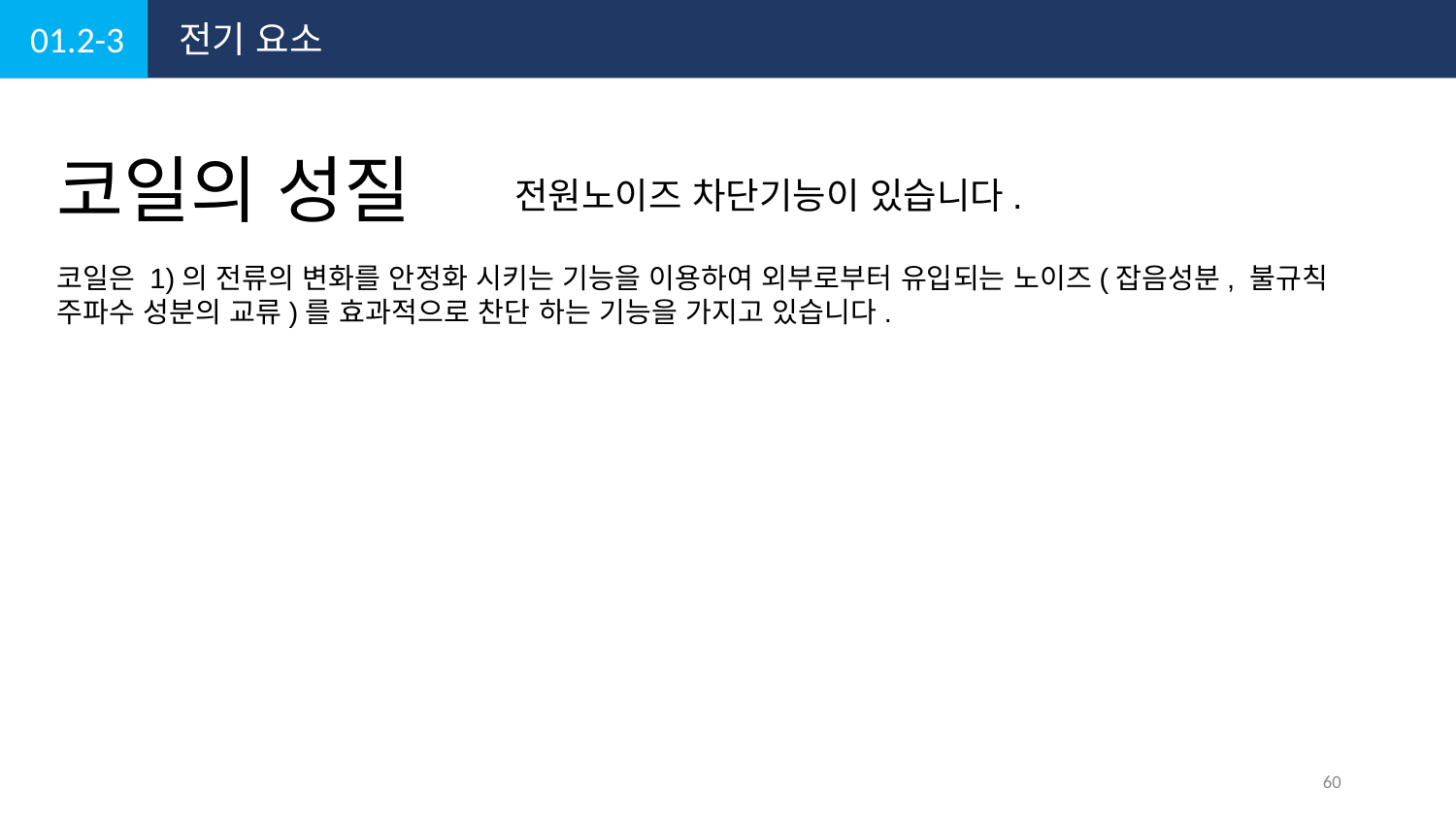

01.2-3
전기 요소
코일의 성질
전원노이즈 차단기능이 있습니다.
코일은 1)의 전류의 변화를 안정화 시키는 기능을 이용하여 외부로부터 유입되는 노이즈(잡음성분, 불규칙 주파수 성분의 교류)를 효과적으로 찬단 하는 기능을 가지고 있습니다.
60